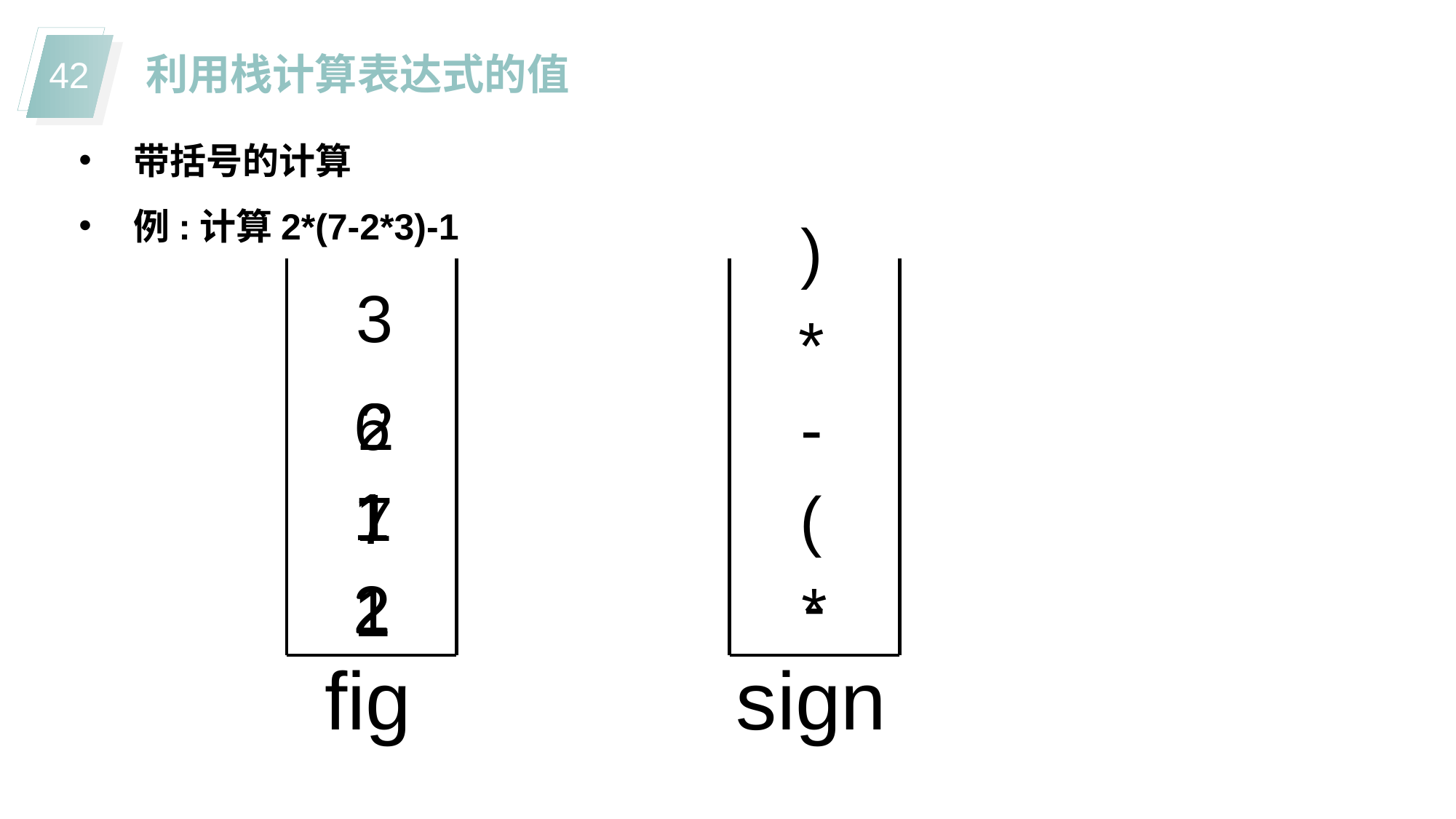

利用栈计算表达式的值
带括号的计算
例:计算2*(7-2*3)-1
)
3
*
2
6
-
1
1
7
(
-
2
2
*
1
fig
sign